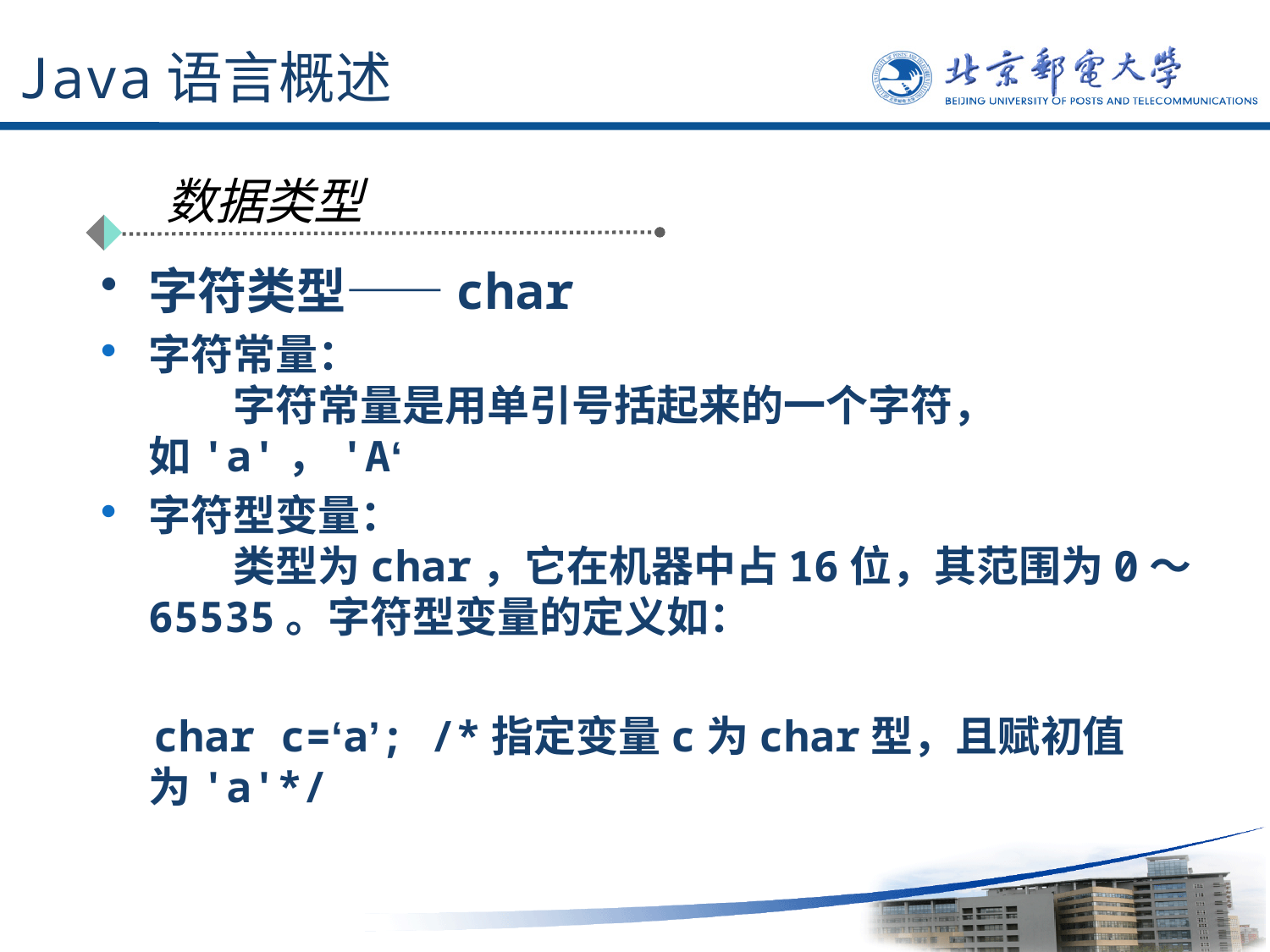

# Java语言概述

数据类型

字符类型——char
字符常量：
　　字符常量是用单引号括起来的一个字符，如'a'，'A‘
字符型变量：
　　类型为char，它在机器中占16位，其范围为0～65535。字符型变量的定义如：

　char c=‘a’; /*指定变量c为char型，且赋初值为'a'*/